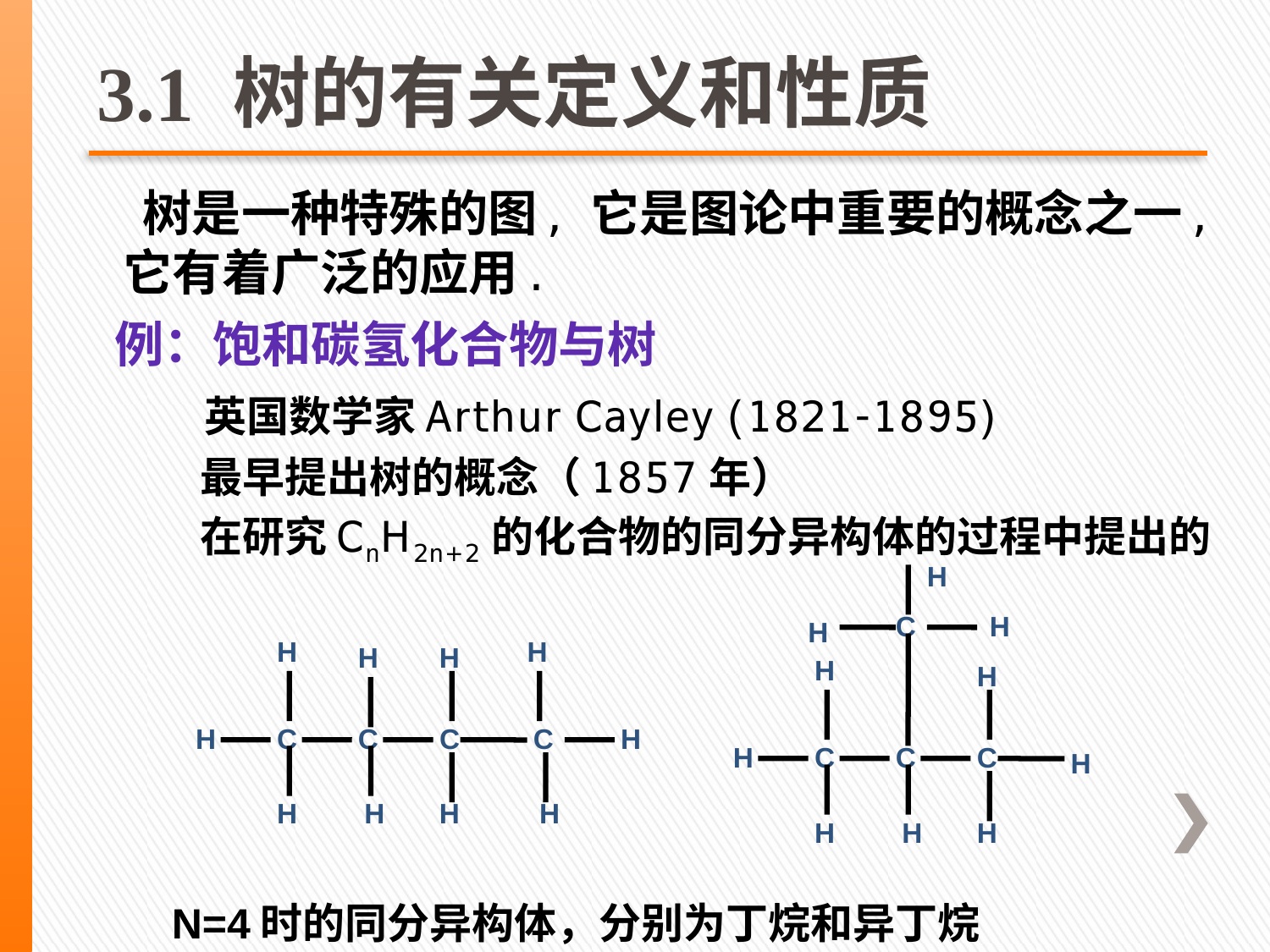

# 3.1 树的有关定义和性质
   树是一种特殊的图, 它是图论中重要的概念之一, 它有着广泛的应用.
例：饱和碳氢化合物与树
       英国数学家Arthur Cayley (1821-1895)
        最早提出树的概念（1857年）
        在研究CnH2n+2的化合物的同分异构体的过程中提出的

H

C
H
H
H
H

H
H

H
H

H
C
C
C
C
H
H
C
C
C

H

H
H
H
H
H
H
H
N=4时的同分异构体，分别为丁烷和异丁烷